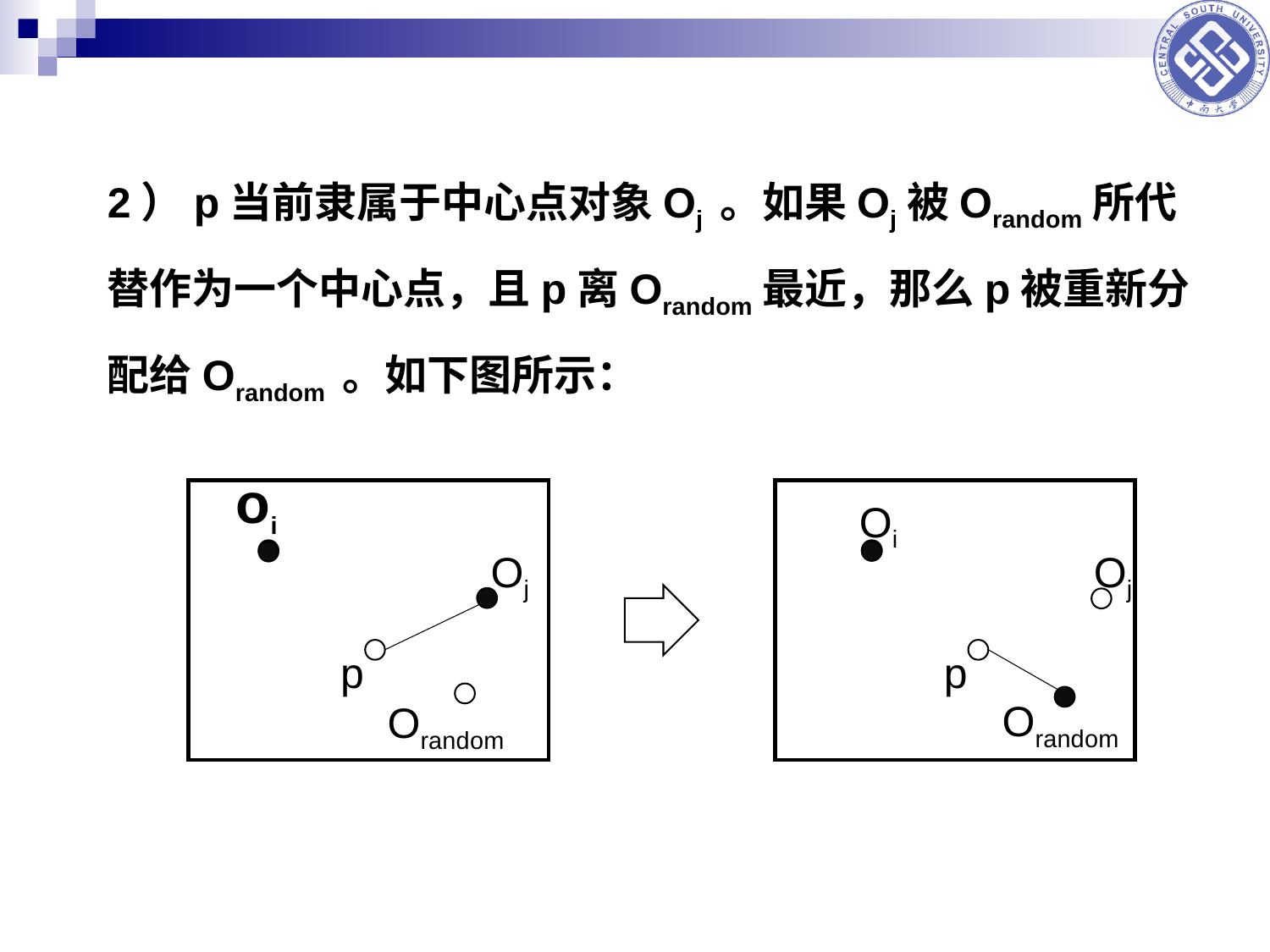

2）p当前隶属于中心点对象Oj 。如果Oj被Orandom所代替作为一个中心点，且p离Orandom最近，那么p被重新分配给Orandom 。如下图所示：
oi

Oj

p

Orandom

Oi
Oj

p
Orandom